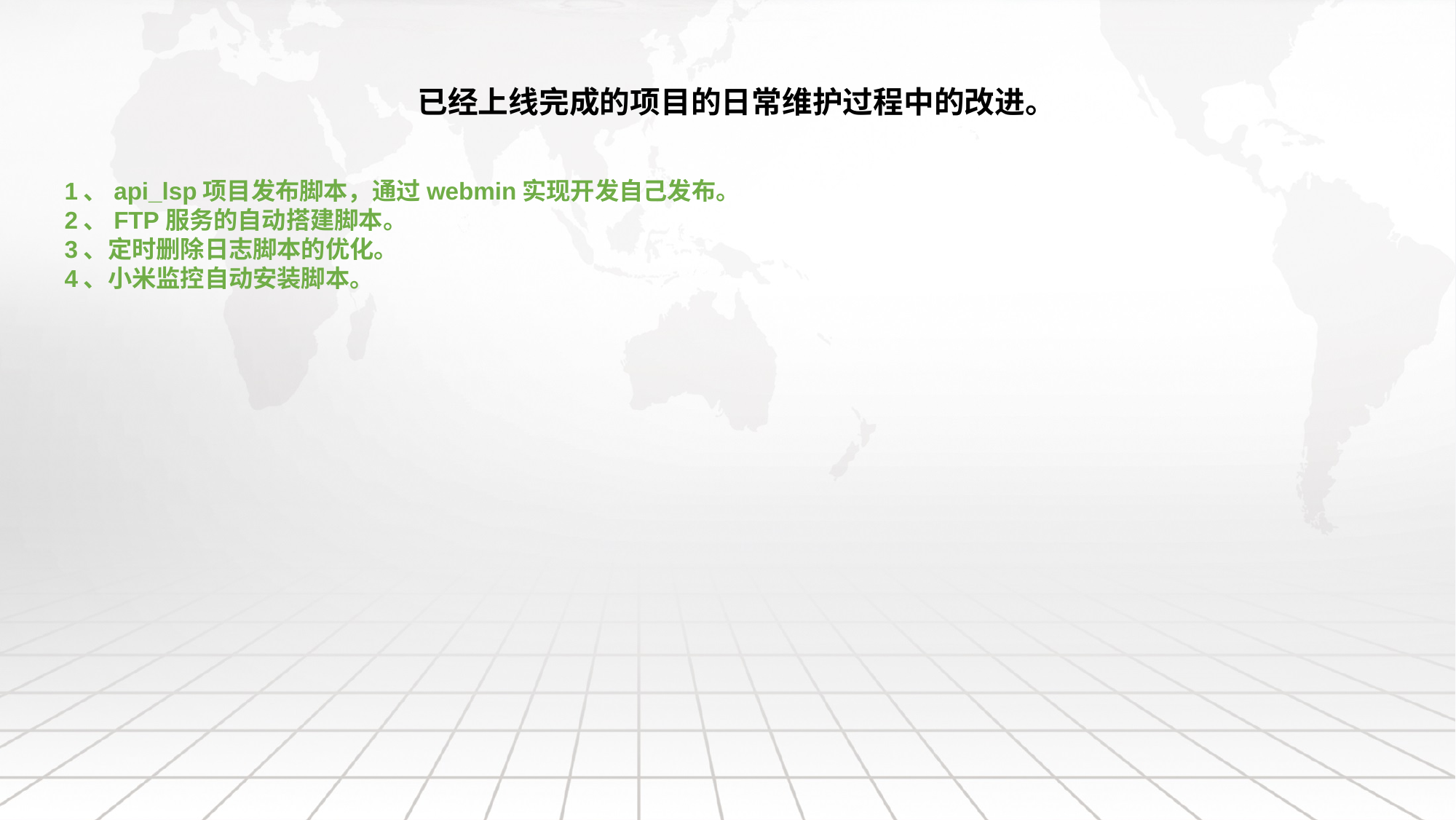

已经上线完成的项目的日常维护过程中的改进。
1、api_lsp项目发布脚本，通过webmin实现开发自己发布。
2、FTP服务的自动搭建脚本。
3、定时删除日志脚本的优化。
4、小米监控自动安装脚本。